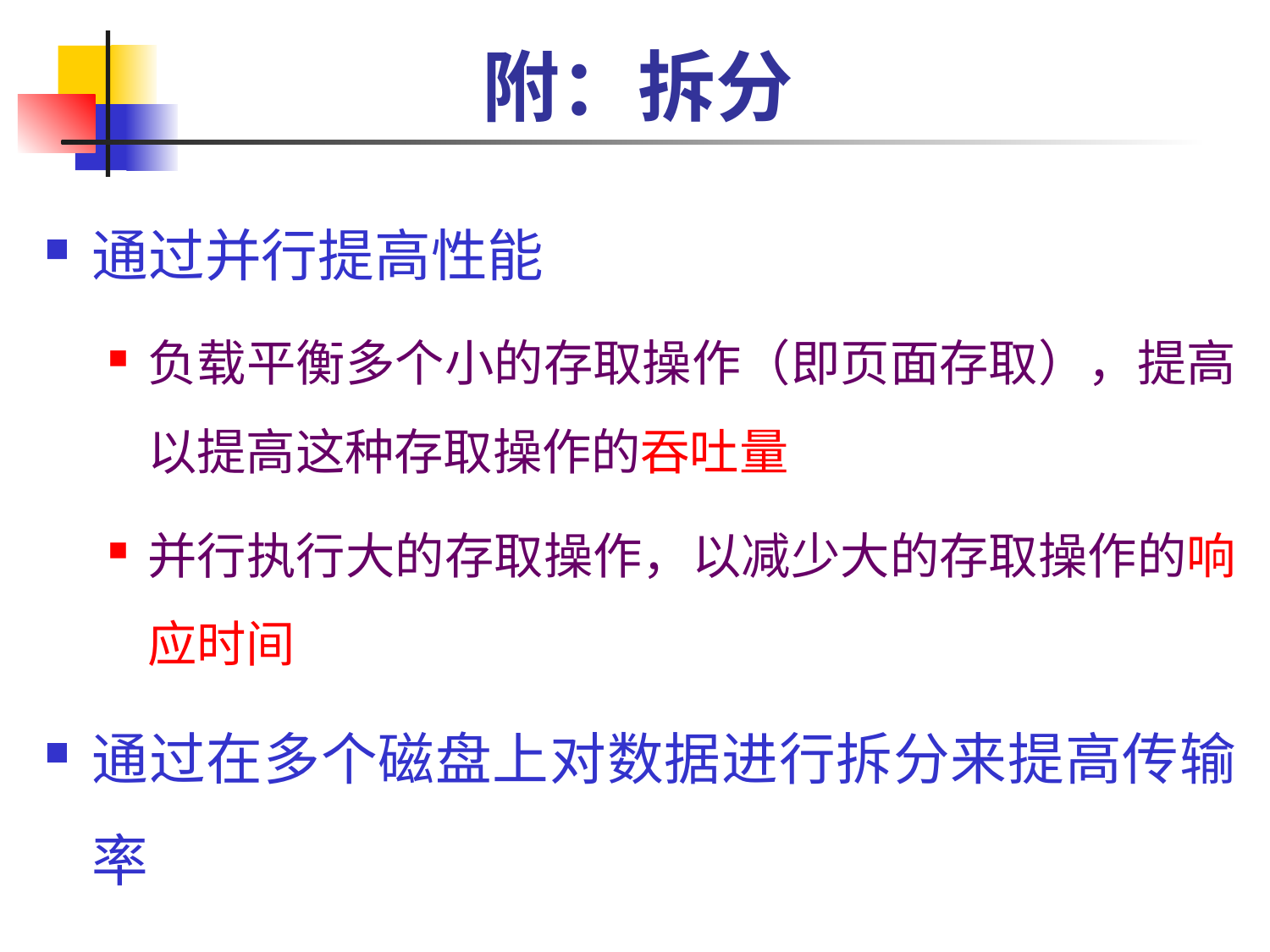

# 附：拆分
通过并行提高性能
负载平衡多个小的存取操作（即页面存取），提高以提高这种存取操作的吞吐量
并行执行大的存取操作，以减少大的存取操作的响应时间
通过在多个磁盘上对数据进行拆分来提高传输率